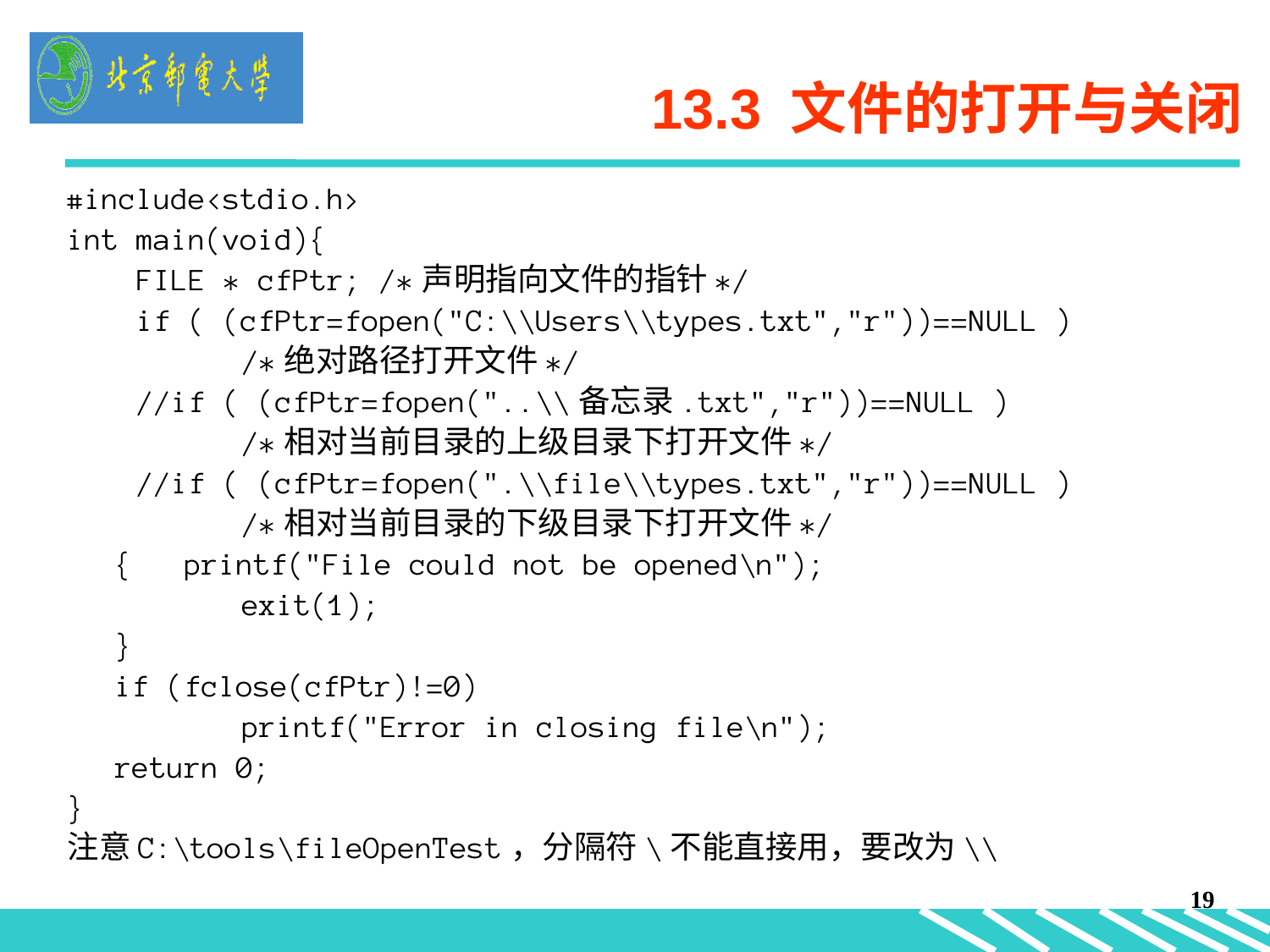

# 13.3 文件的打开与关闭
#include<stdio.h>
int main(void){
    FILE * cfPtr; /*声明指向文件的指针*/
    if ( (cfPtr=fopen("C:\\Users\\types.txt","r"))==NULL )
		/*绝对路径打开文件*/
    //if ( (cfPtr=fopen("..\\备忘录.txt","r"))==NULL )
		/*相对当前目录的上级目录下打开文件*/
    //if ( (cfPtr=fopen(".\\file\\types.txt","r"))==NULL )
		/*相对当前目录的下级目录下打开文件*/
	{   printf("File could not be opened\n");
		exit(1);
	}
	if (fclose(cfPtr)!=0)
		printf("Error in closing file\n");
	return 0;
}
注意C:\tools\fileOpenTest，分隔符\不能直接用，要改为\\
19